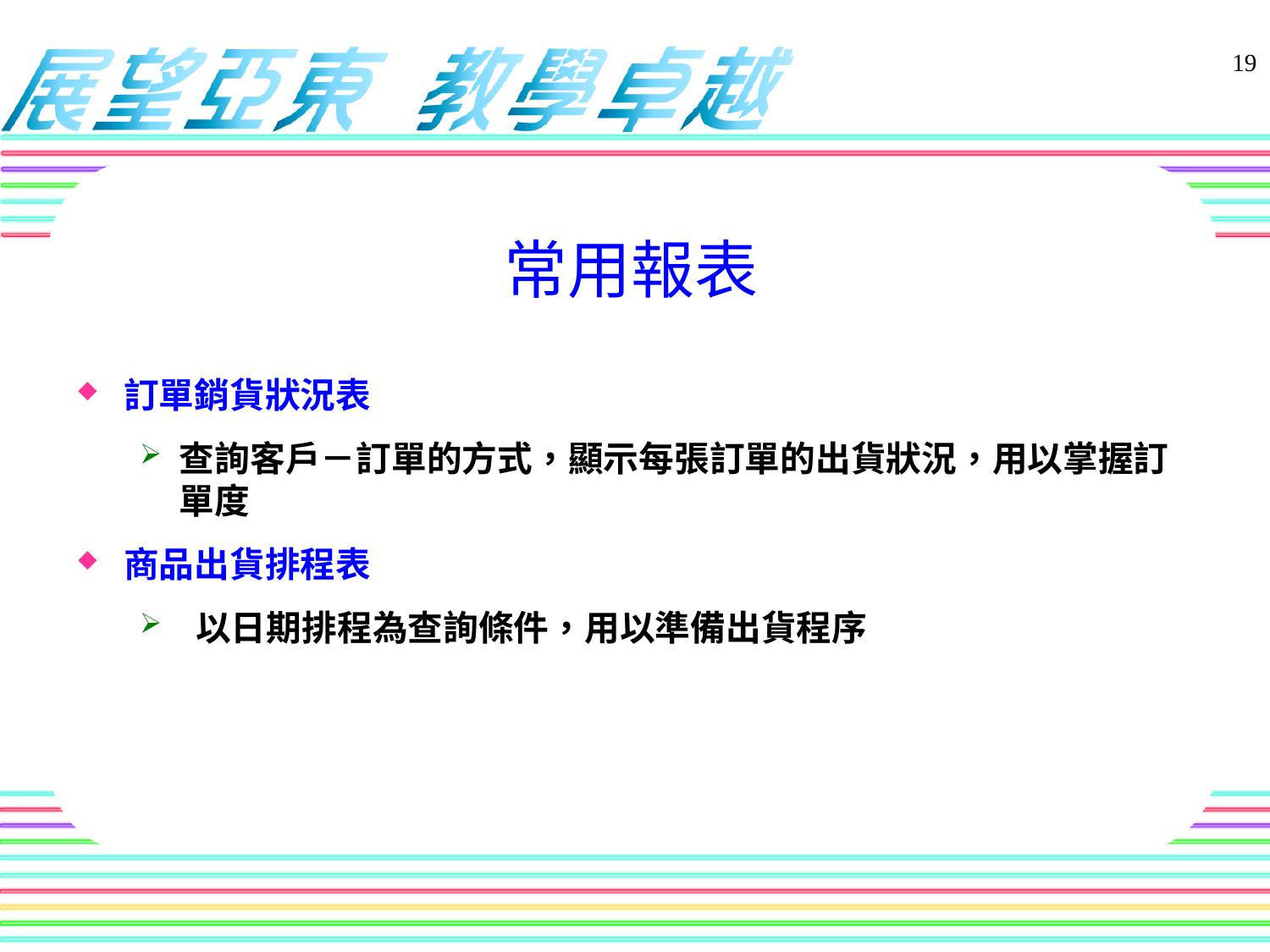

常用報表
19
訂單銷貨狀況表
查詢客戶－訂單的方式，顯示每張訂單的出貨狀況，用以掌握訂單度
商品出貨排程表
 以日期排程為查詢條件，用以準備出貨程序